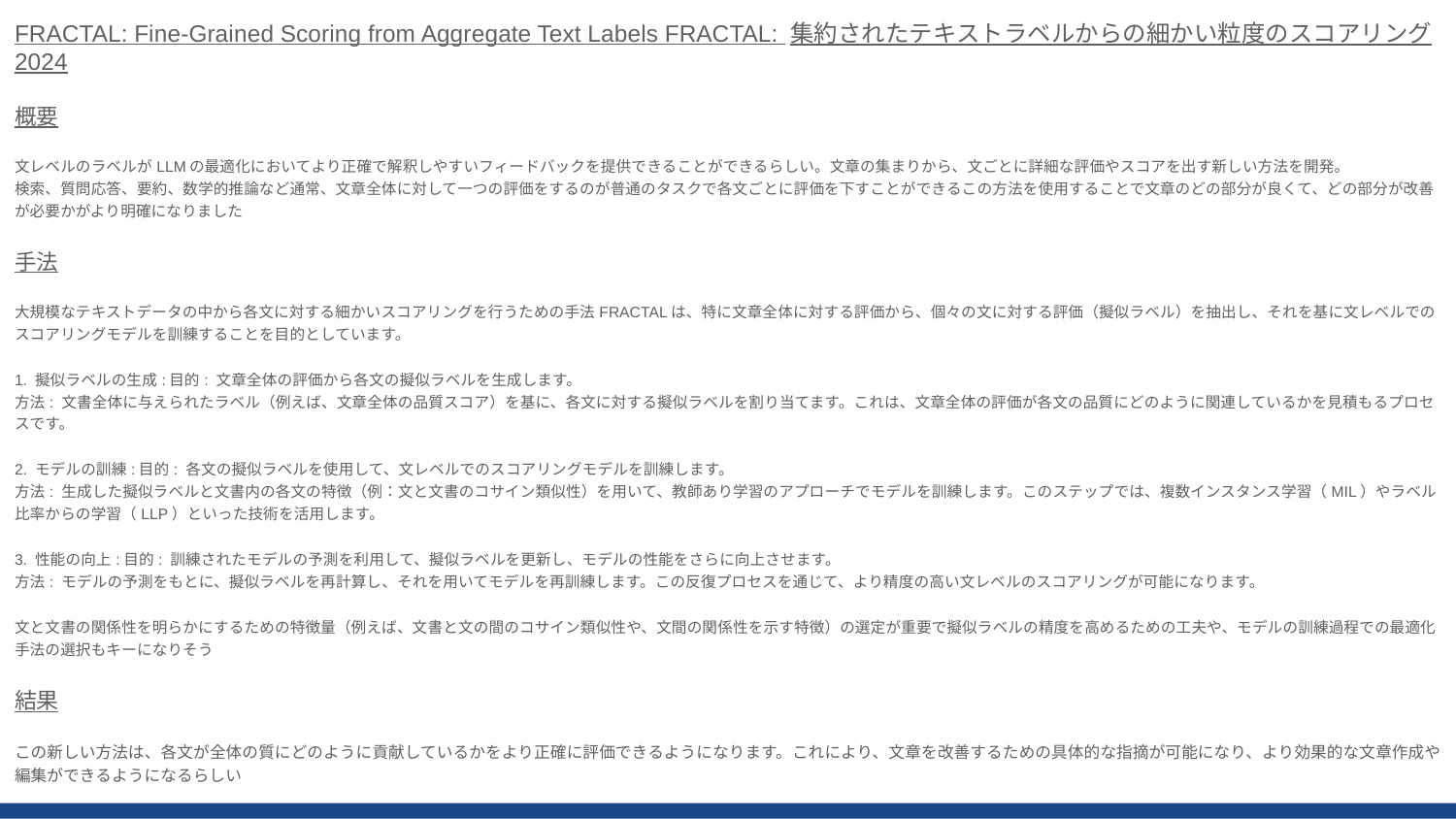

FRACTAL: Fine-Grained Scoring from Aggregate Text Labels FRACTAL: 集約されたテキストラベルからの細かい粒度のスコアリング 2024
概要
文レベルのラベルがLLMの最適化においてより正確で解釈しやすいフィードバックを提供できることができるらしい。文章の集まりから、文ごとに詳細な評価やスコアを出す新しい方法を開発。
検索、質問応答、要約、数学的推論など通常、文章全体に対して一つの評価をするのが普通のタスクで各文ごとに評価を下すことができるこの方法を使用することで文章のどの部分が良くて、どの部分が改善が必要かがより明確になりました
手法
大規模なテキストデータの中から各文に対する細かいスコアリングを行うための手法FRACTALは、特に文章全体に対する評価から、個々の文に対する評価（擬似ラベル）を抽出し、それを基に文レベルでのスコアリングモデルを訓練することを目的としています。
1. 擬似ラベルの生成:目的: 文章全体の評価から各文の擬似ラベルを生成します。
方法: 文書全体に与えられたラベル（例えば、文章全体の品質スコア）を基に、各文に対する擬似ラベルを割り当てます。これは、文章全体の評価が各文の品質にどのように関連しているかを見積もるプロセスです。
2. モデルの訓練:目的: 各文の擬似ラベルを使用して、文レベルでのスコアリングモデルを訓練します。
方法: 生成した擬似ラベルと文書内の各文の特徴（例：文と文書のコサイン類似性）を用いて、教師あり学習のアプローチでモデルを訓練します。このステップでは、複数インスタンス学習（MIL）やラベル比率からの学習（LLP）といった技術を活用します。
3. 性能の向上:目的: 訓練されたモデルの予測を利用して、擬似ラベルを更新し、モデルの性能をさらに向上させます。
方法: モデルの予測をもとに、擬似ラベルを再計算し、それを用いてモデルを再訓練します。この反復プロセスを通じて、より精度の高い文レベルのスコアリングが可能になります。
文と文書の関係性を明らかにするための特徴量（例えば、文書と文の間のコサイン類似性や、文間の関係性を示す特徴）の選定が重要で擬似ラベルの精度を高めるための工夫や、モデルの訓練過程での最適化手法の選択もキーになりそう
結果
この新しい方法は、各文が全体の質にどのように貢献しているかをより正確に評価できるようになります。これにより、文章を改善するための具体的な指摘が可能になり、より効果的な文章作成や編集ができるようになるらしい